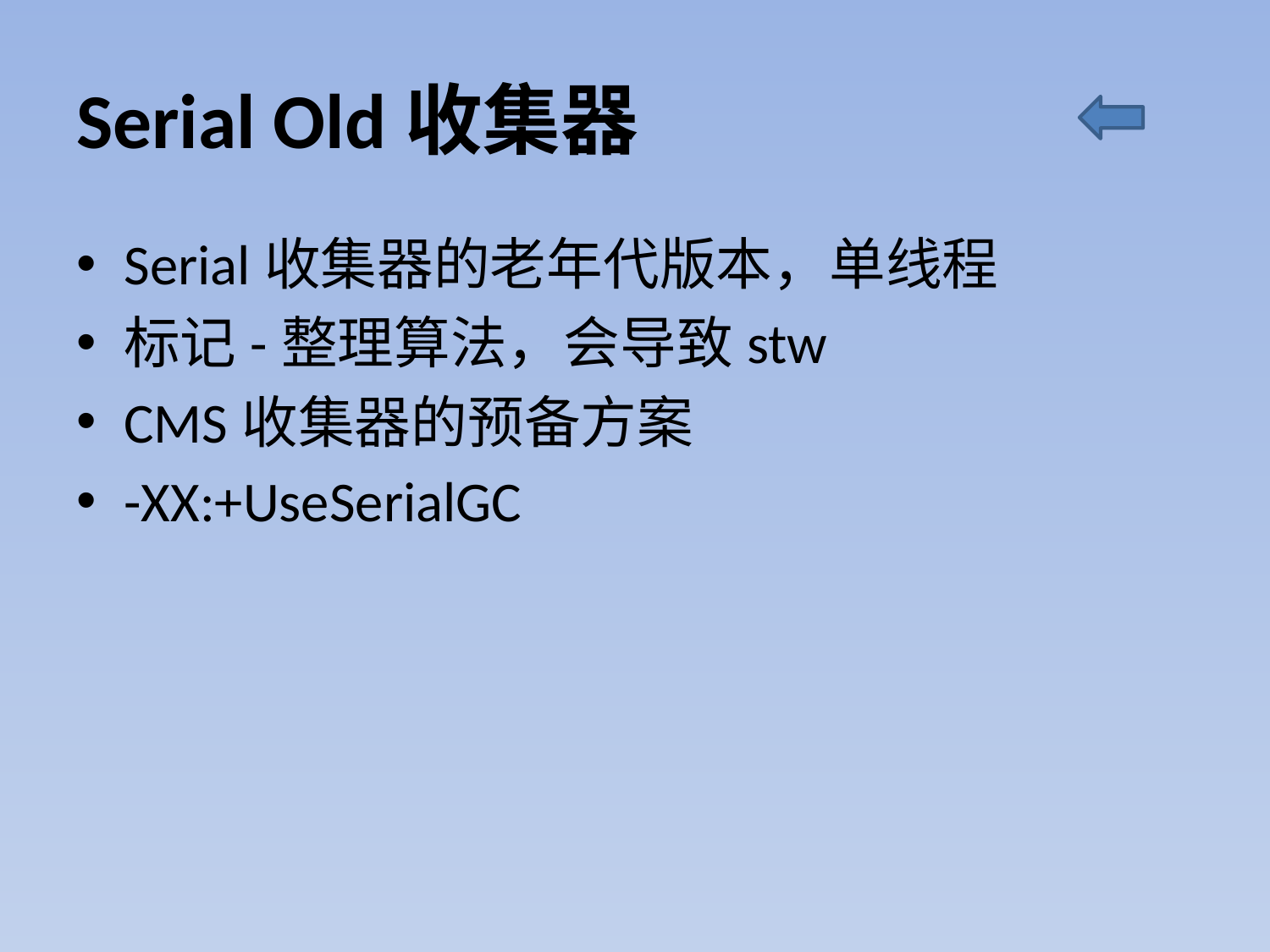

# Serial Old收集器

Serial收集器的老年代版本，单线程
标记-整理算法，会导致stw
CMS收集器的预备方案
-XX:+UseSerialGC